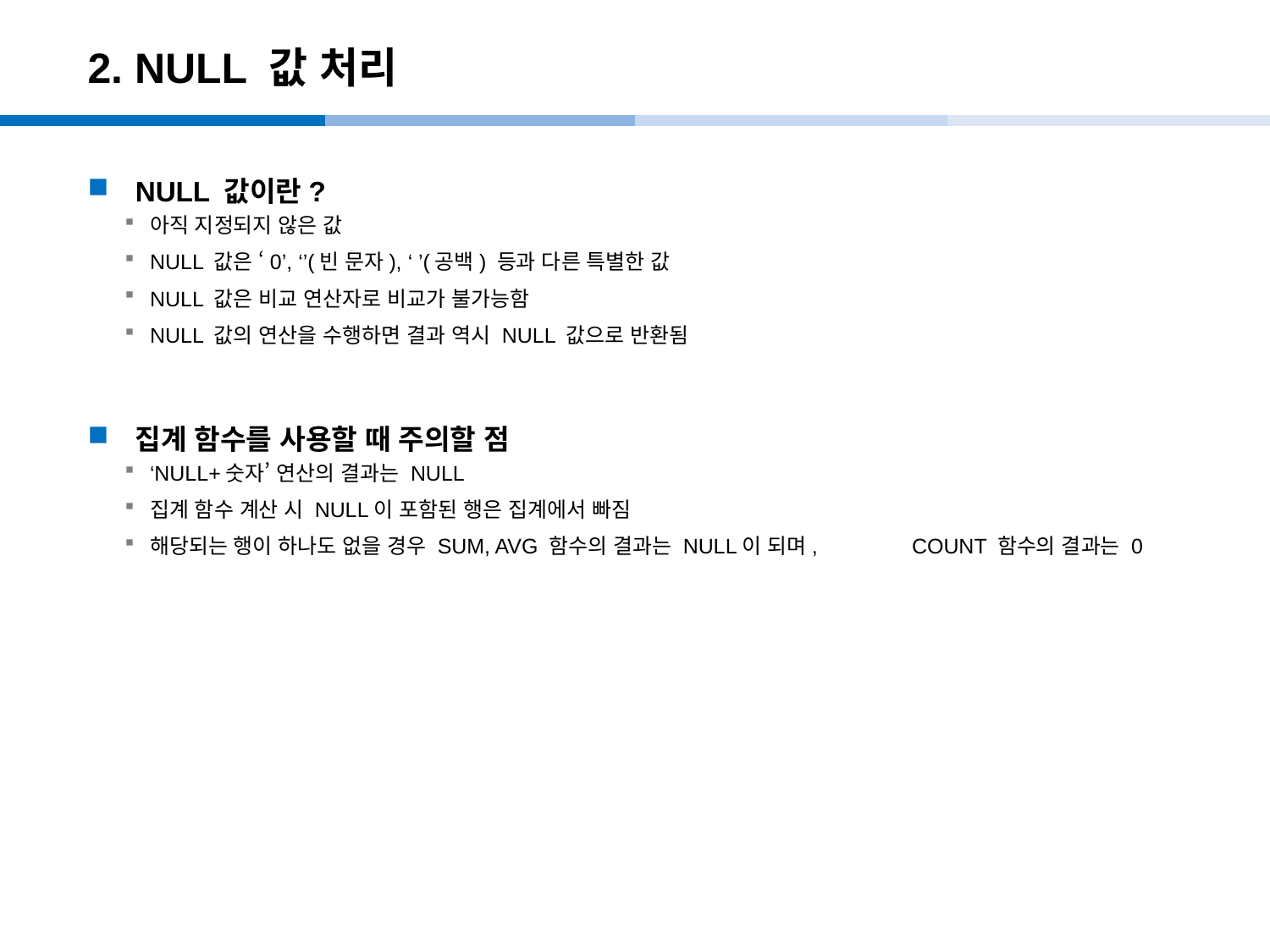

# 2. NULL 값 처리
NULL 값이란?
아직 지정되지 않은 값
NULL 값은 ‘0’, ‘’(빈 문자), ‘ ’(공백) 등과 다른 특별한 값
NULL 값은 비교 연산자로 비교가 불가능함
NULL 값의 연산을 수행하면 결과 역시 NULL 값으로 반환됨

집계 함수를 사용할 때 주의할 점
‘NULL+숫자’ 연산의 결과는 NULL
집계 함수 계산 시 NULL이 포함된 행은 집계에서 빠짐
해당되는 행이 하나도 없을 경우 SUM, AVG 함수의 결과는 NULL이 되며,	COUNT 함수의 결과는 0